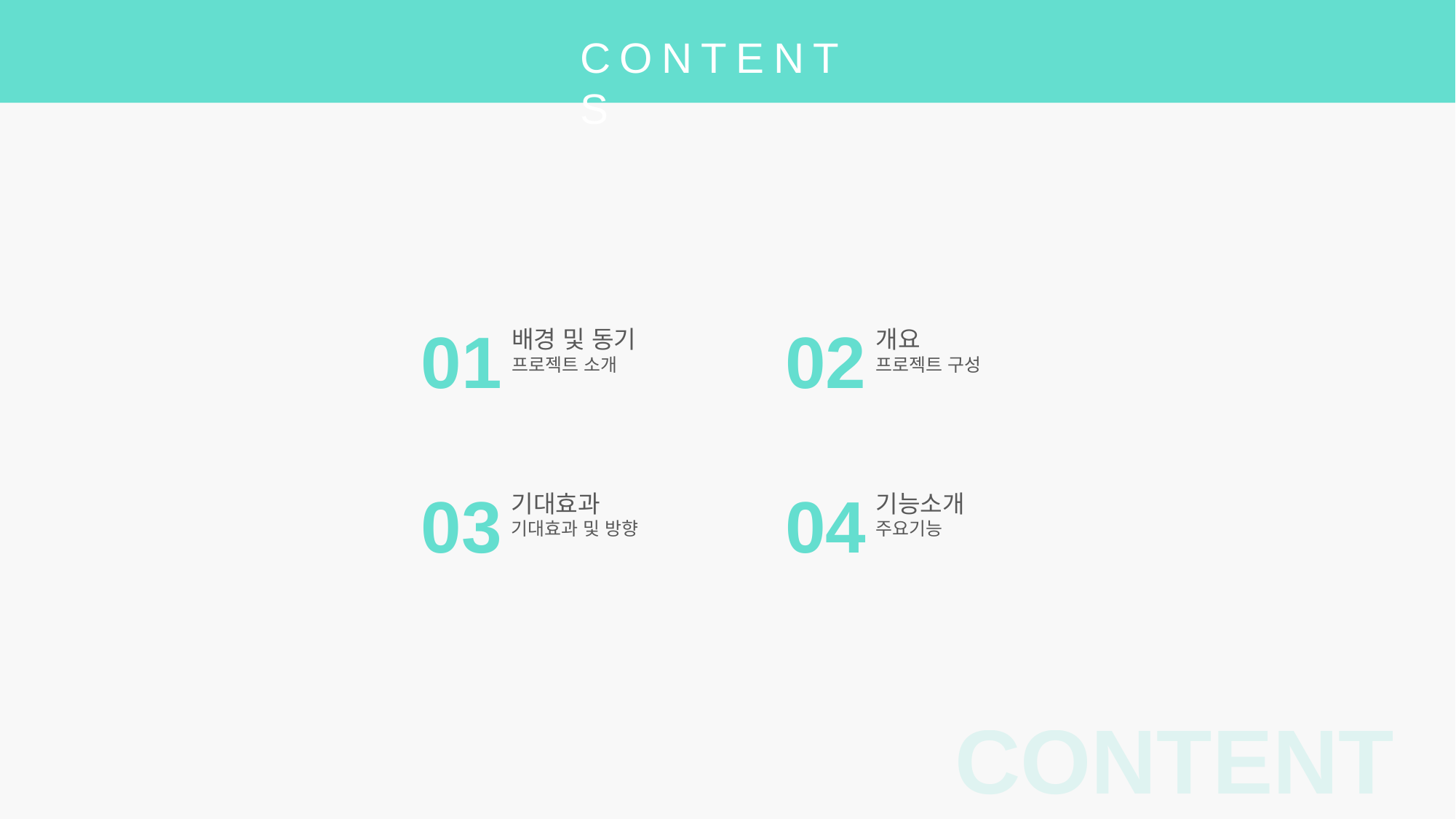

CONTENTS
01
배경 및 동기
프로젝트 소개
02
개요
프로젝트 구성
03
기대효과
기대효과 및 방향
04
기능소개
주요기능
CONTENTS